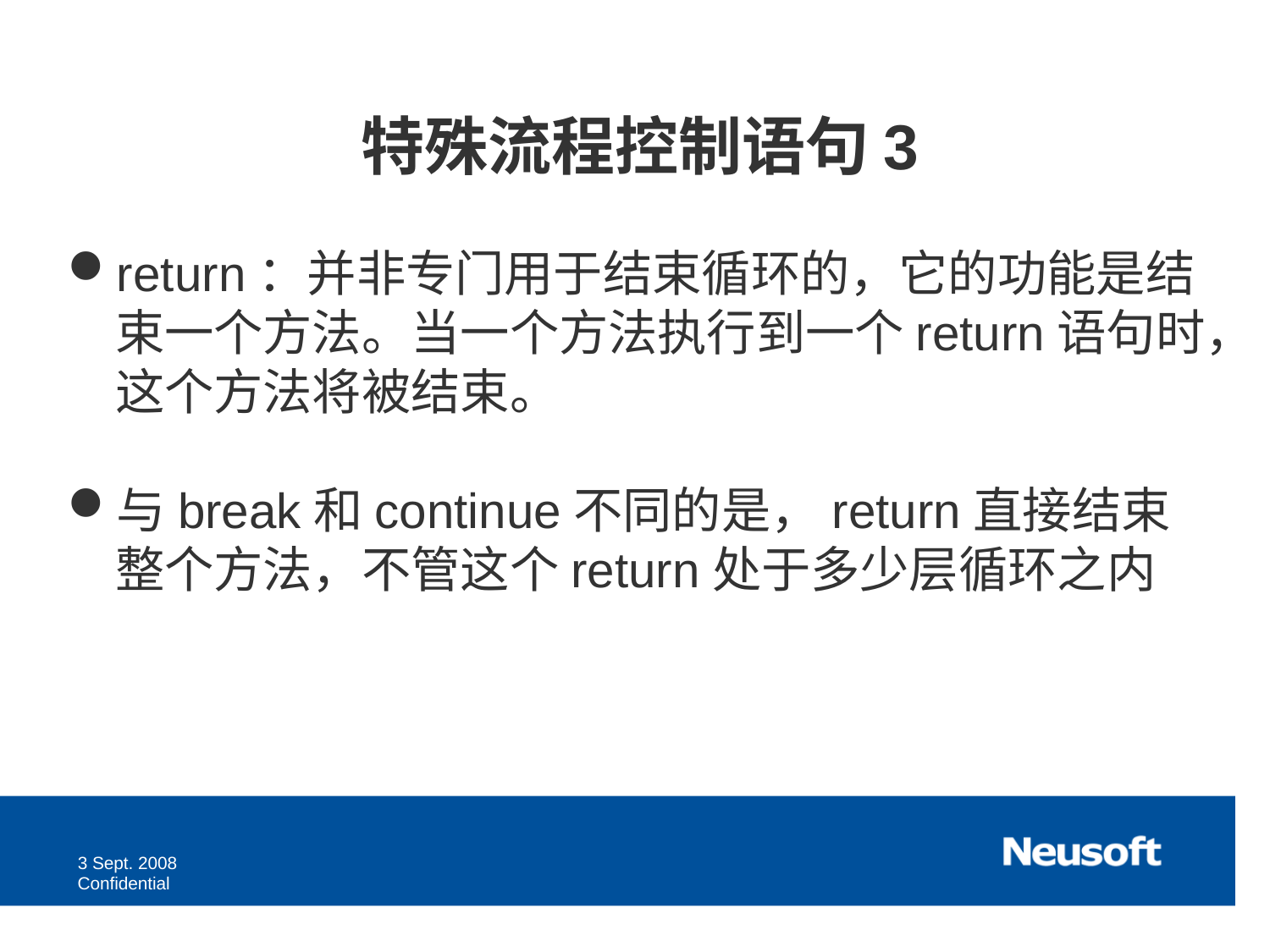

特殊流程控制语句3
return：并非专门用于结束循环的，它的功能是结束一个方法。当一个方法执行到一个return语句时，这个方法将被结束。

与break和continue不同的是，return直接结束整个方法，不管这个return处于多少层循环之内